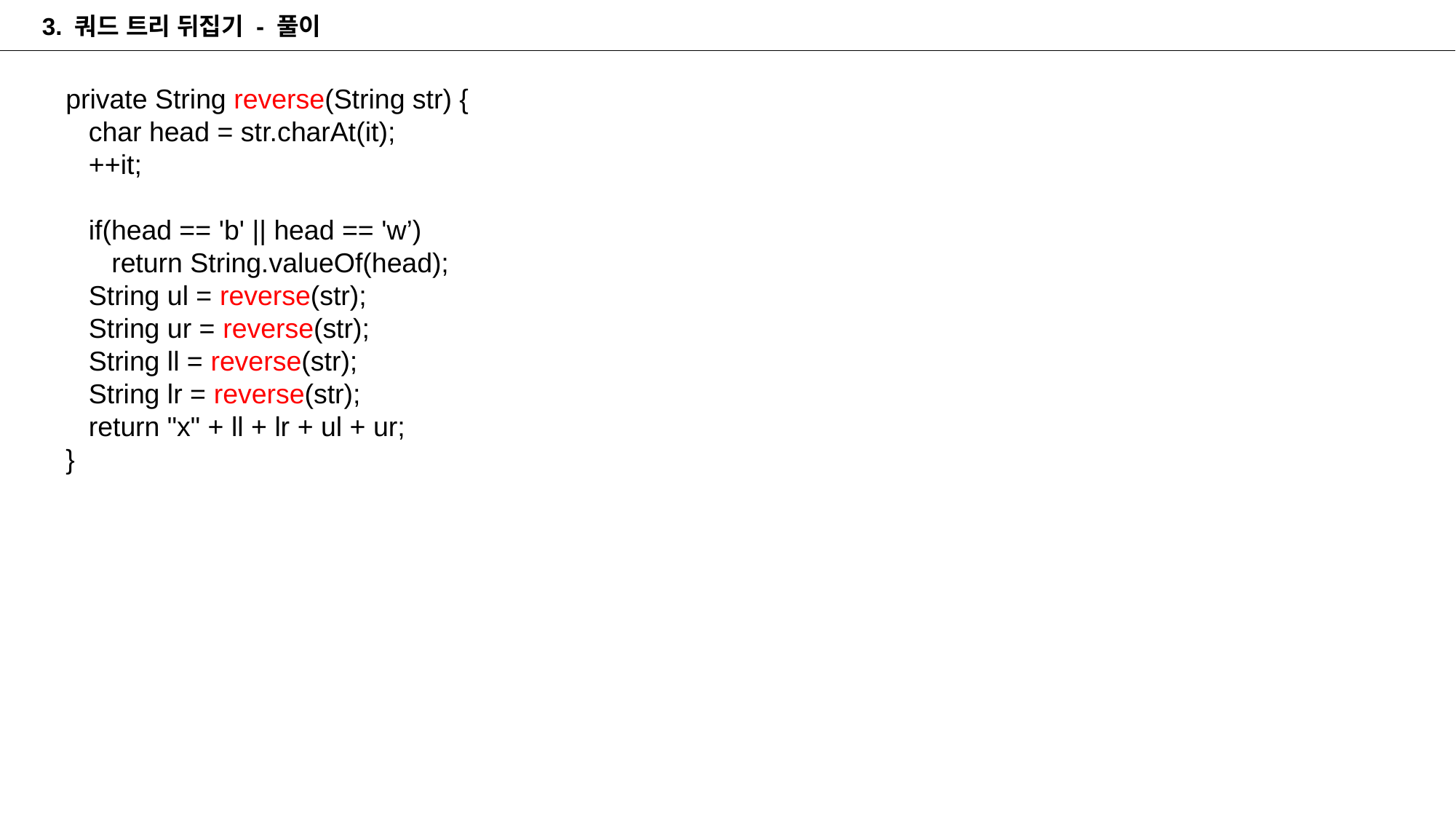

3. 쿼드 트리 뒤집기 - 풀이
private String reverse(String str) {
   char head = str.charAt(it);
   ++it;

   if(head == 'b' || head == 'w’)
      return String.valueOf(head);
   String ul = reverse(str);
   String ur = reverse(str);
   String ll = reverse(str);
   String lr = reverse(str);
   return "x" + ll + lr + ul + ur;
}